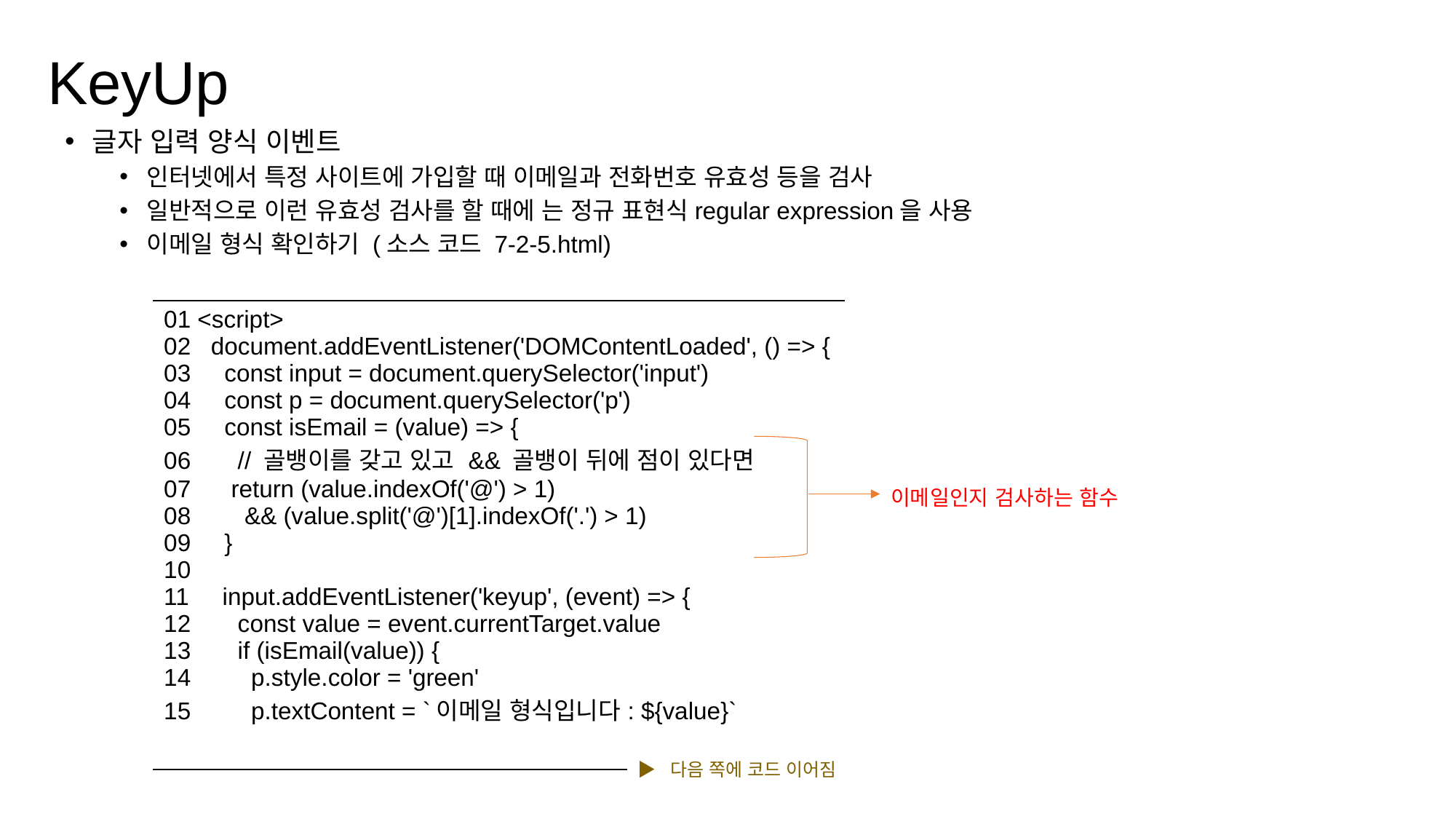

KeyUp
글자 입력 양식 이벤트
인터넷에서 특정 사이트에 가입할 때 이메일과 전화번호 유효성 등을 검사
일반적으로 이런 유효성 검사를 할 때에 는 정규 표현식regular expression을 사용
이메일 형식 확인하기 (소스 코드 7-2-5.html)
| 01 <script> 02 document.addEventListener('DOMContentLoaded', () => { 03 const input = document.querySelector('input') 04 const p = document.querySelector('p') 05 const isEmail = (value) => { 06 // 골뱅이를 갖고 있고 && 골뱅이 뒤에 점이 있다면 07 return (value.indexOf('@') > 1) 08 && (value.split('@')[1].indexOf('.') > 1) 09 } 10 11 input.addEventListener('keyup', (event) => { 12 const value = event.currentTarget.value 13 if (isEmail(value)) { 14 p.style.color = 'green' 15 p.textContent = `이메일 형식입니다: ${value}` |
| --- |

이메일인지 검사하는 함수
▶  다음 쪽에 코드 이어짐